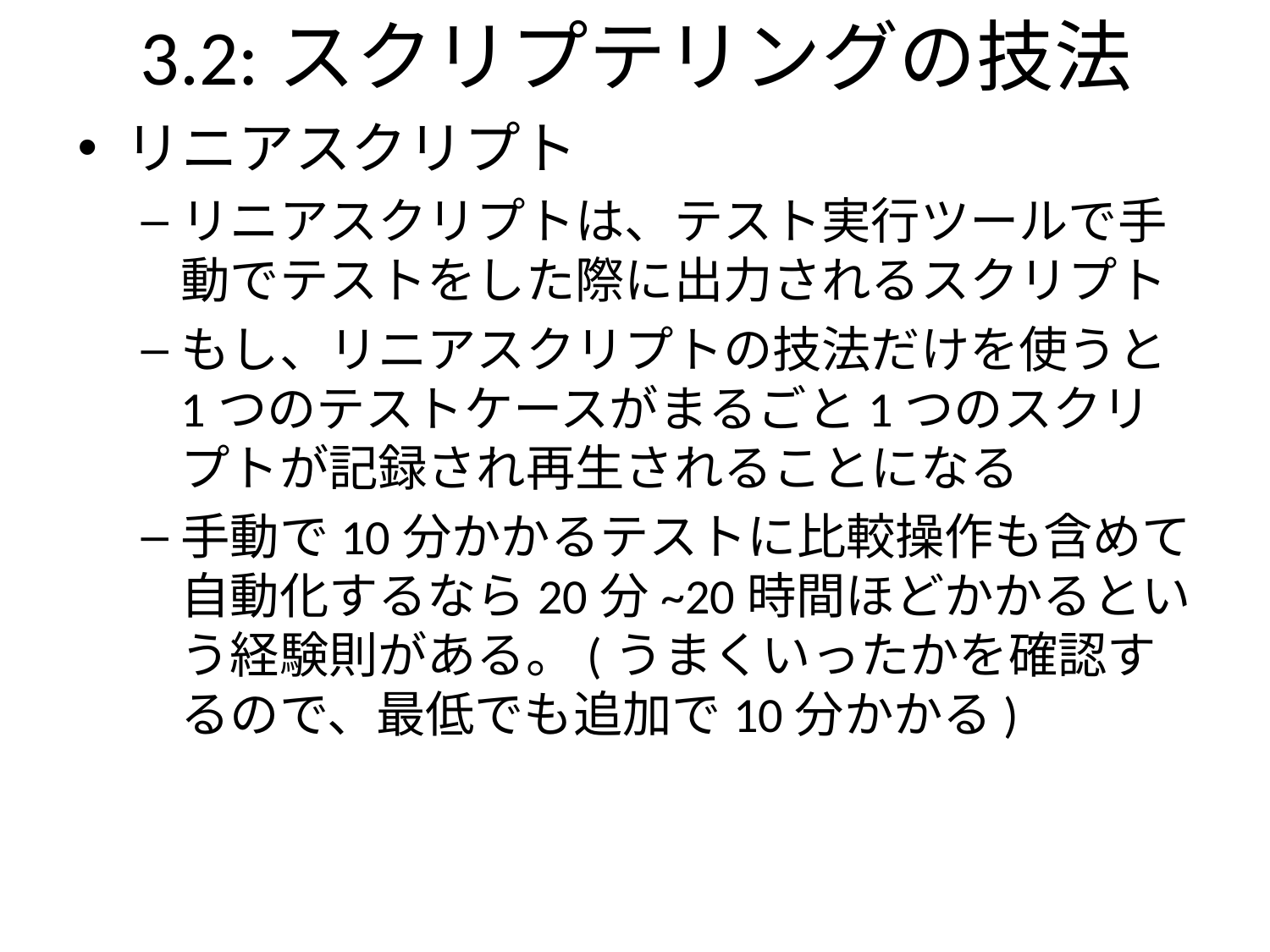

3.2:スクリプテリングの技法
リニアスクリプト
リニアスクリプトは、テスト実行ツールで手動でテストをした際に出力されるスクリプト
もし、リニアスクリプトの技法だけを使うと1つのテストケースがまるごと1つのスクリプトが記録され再生されることになる
手動で10分かかるテストに比較操作も含めて自動化するなら20分~20時間ほどかかるという経験則がある。(うまくいったかを確認するので、最低でも追加で10分かかる)